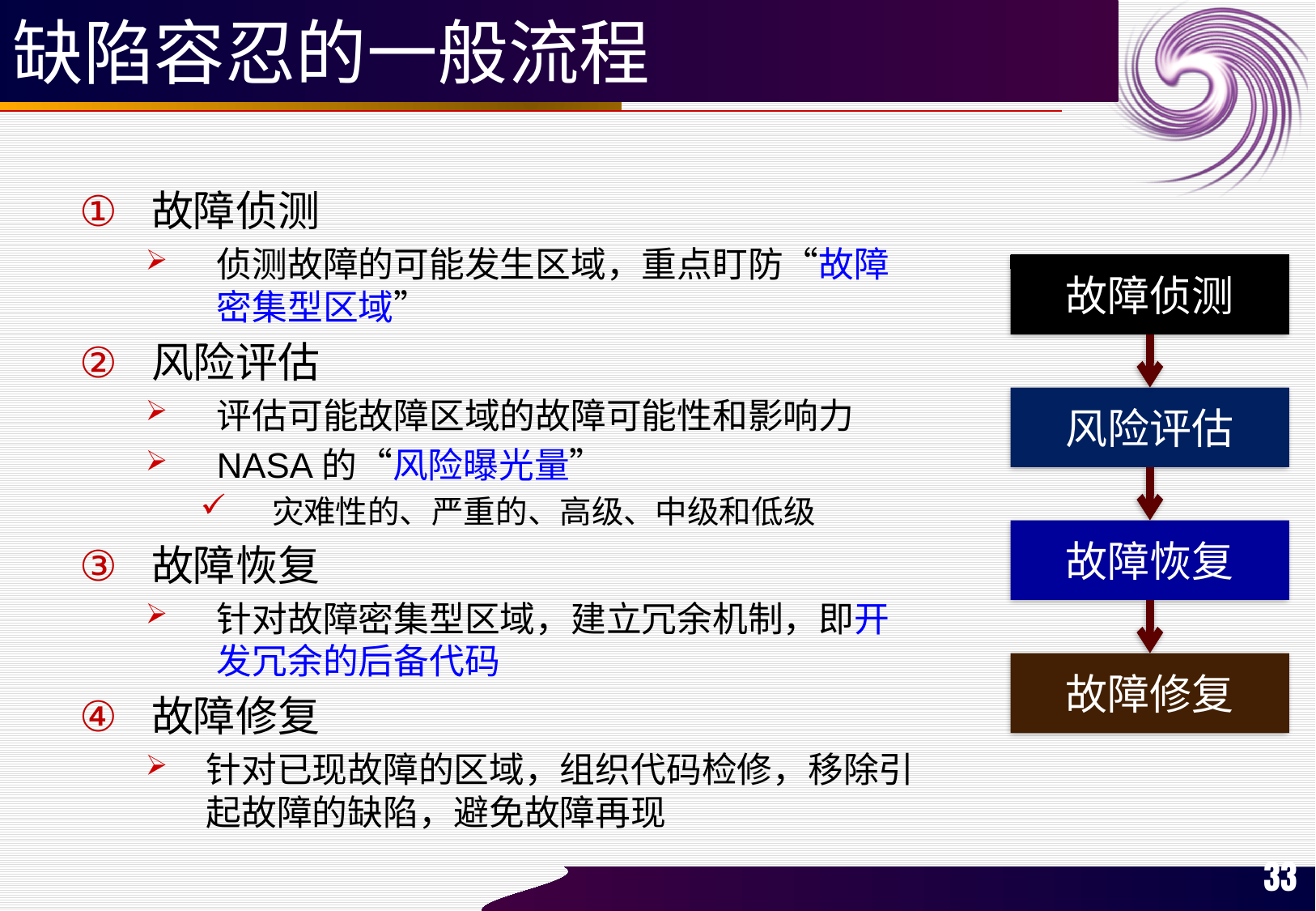

# 缺陷容忍的一般流程
故障侦测
侦测故障的可能发生区域，重点盯防“故障密集型区域”
风险评估
评估可能故障区域的故障可能性和影响力
NASA的“风险曝光量”
灾难性的、严重的、高级、中级和低级
故障恢复
针对故障密集型区域，建立冗余机制，即开发冗余的后备代码
故障修复
针对已现故障的区域，组织代码检修，移除引起故障的缺陷，避免故障再现

故障侦测
风险评估
故障恢复
故障修复
33